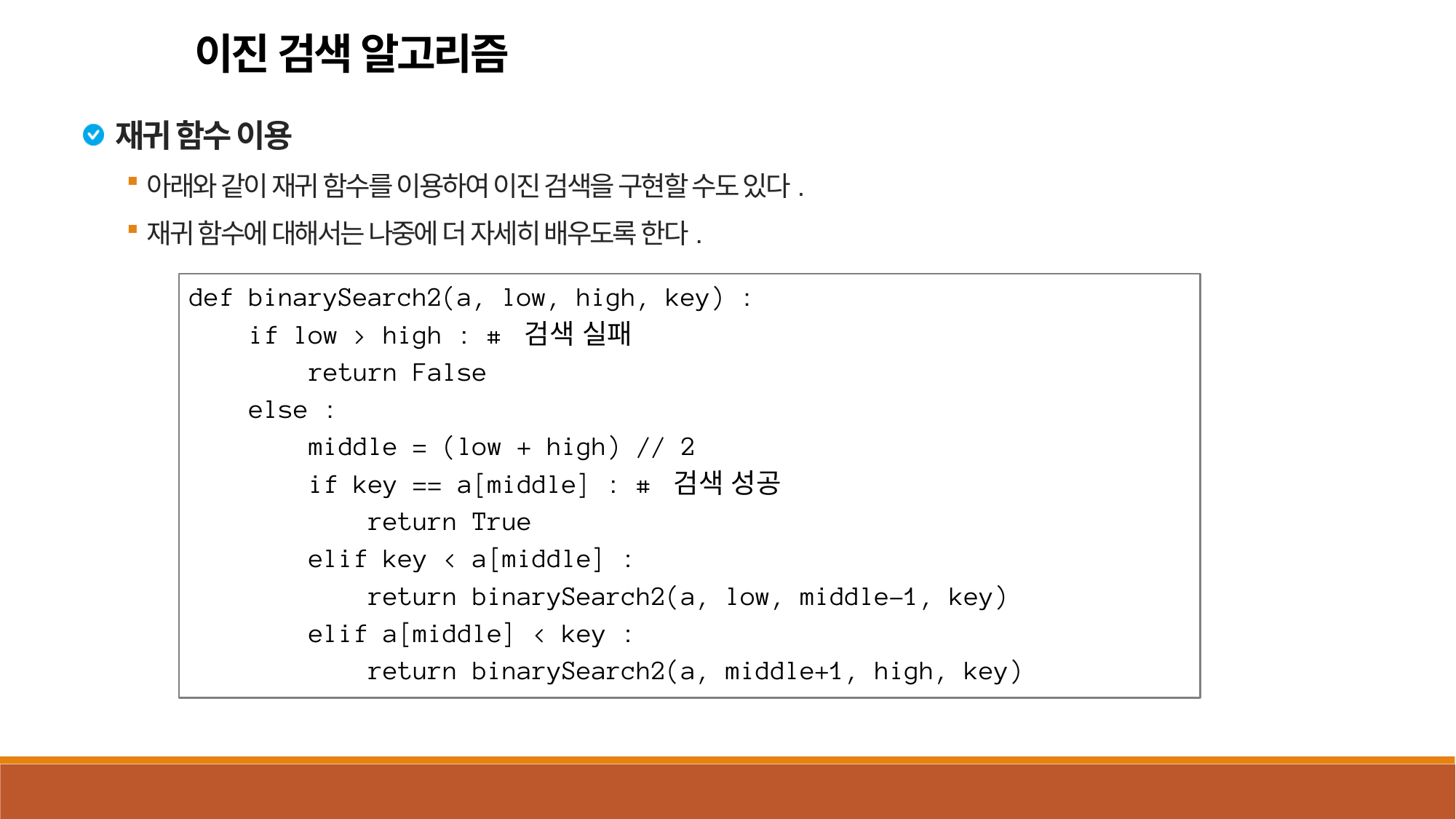

이진 검색 알고리즘
재귀 함수 이용
아래와 같이 재귀 함수를 이용하여 이진 검색을 구현할 수도 있다.
재귀 함수에 대해서는 나중에 더 자세히 배우도록 한다.

def binarySearch2(a, low, high, key) :
    if low > high : # 검색 실패
        return False
    else :
        middle = (low + high) // 2
        if key == a[middle] : # 검색 성공
            return True
        elif key < a[middle] :
            return binarySearch2(a, low, middle-1, key)
        elif a[middle] < key :
            return binarySearch2(a, middle+1, high, key)